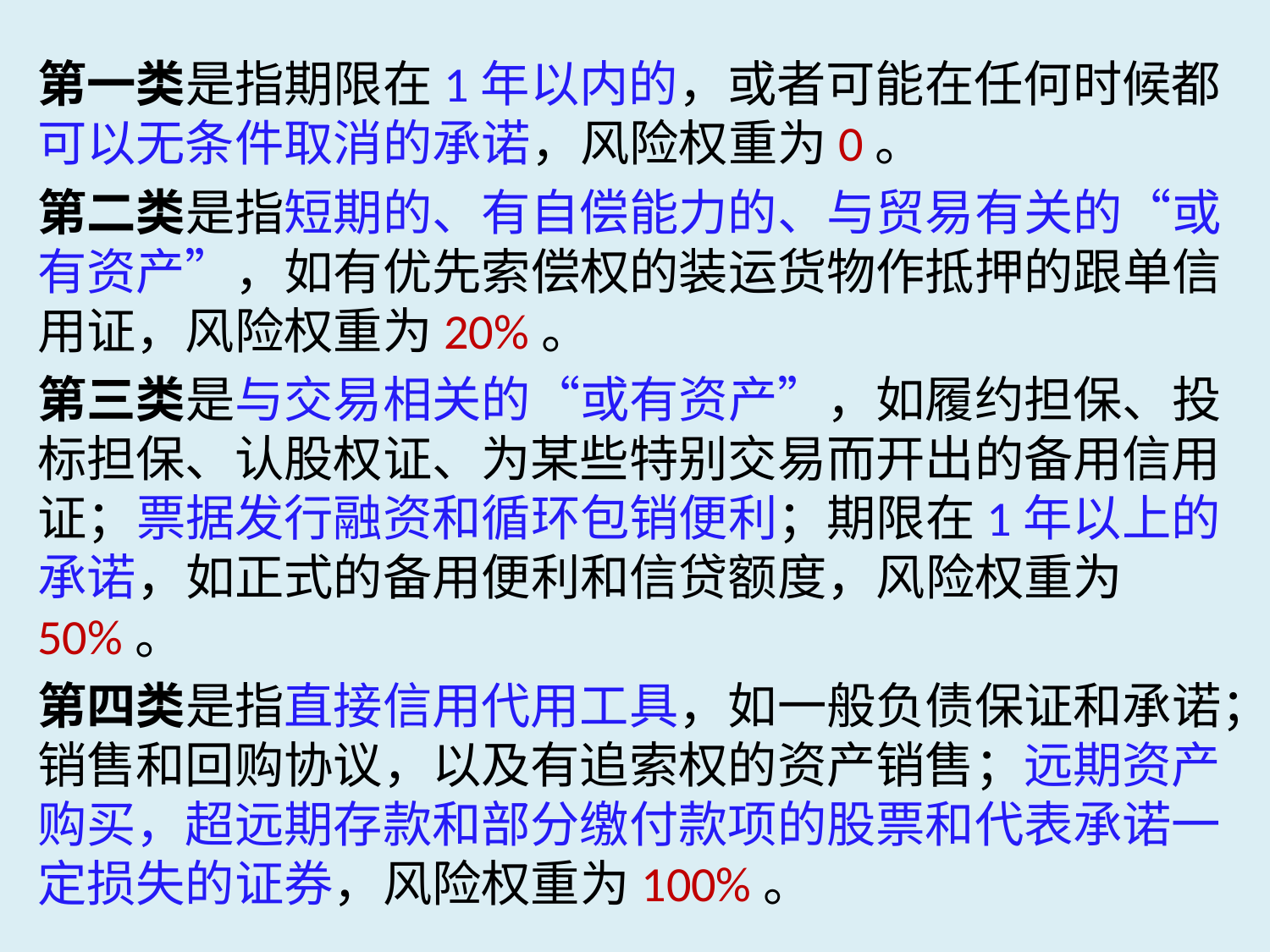

第一类是指期限在1年以内的，或者可能在任何时候都可以无条件取消的承诺，风险权重为0。
第二类是指短期的、有自偿能力的、与贸易有关的“或有资产”，如有优先索偿权的装运货物作抵押的跟单信用证，风险权重为20%。
第三类是与交易相关的“或有资产”，如履约担保、投标担保、认股权证、为某些特别交易而开出的备用信用证；票据发行融资和循环包销便利；期限在1年以上的承诺，如正式的备用便利和信贷额度，风险权重为50%。
第四类是指直接信用代用工具，如一般负债保证和承诺；销售和回购协议，以及有追索权的资产销售；远期资产购买，超远期存款和部分缴付款项的股票和代表承诺一定损失的证券，风险权重为100%。
15